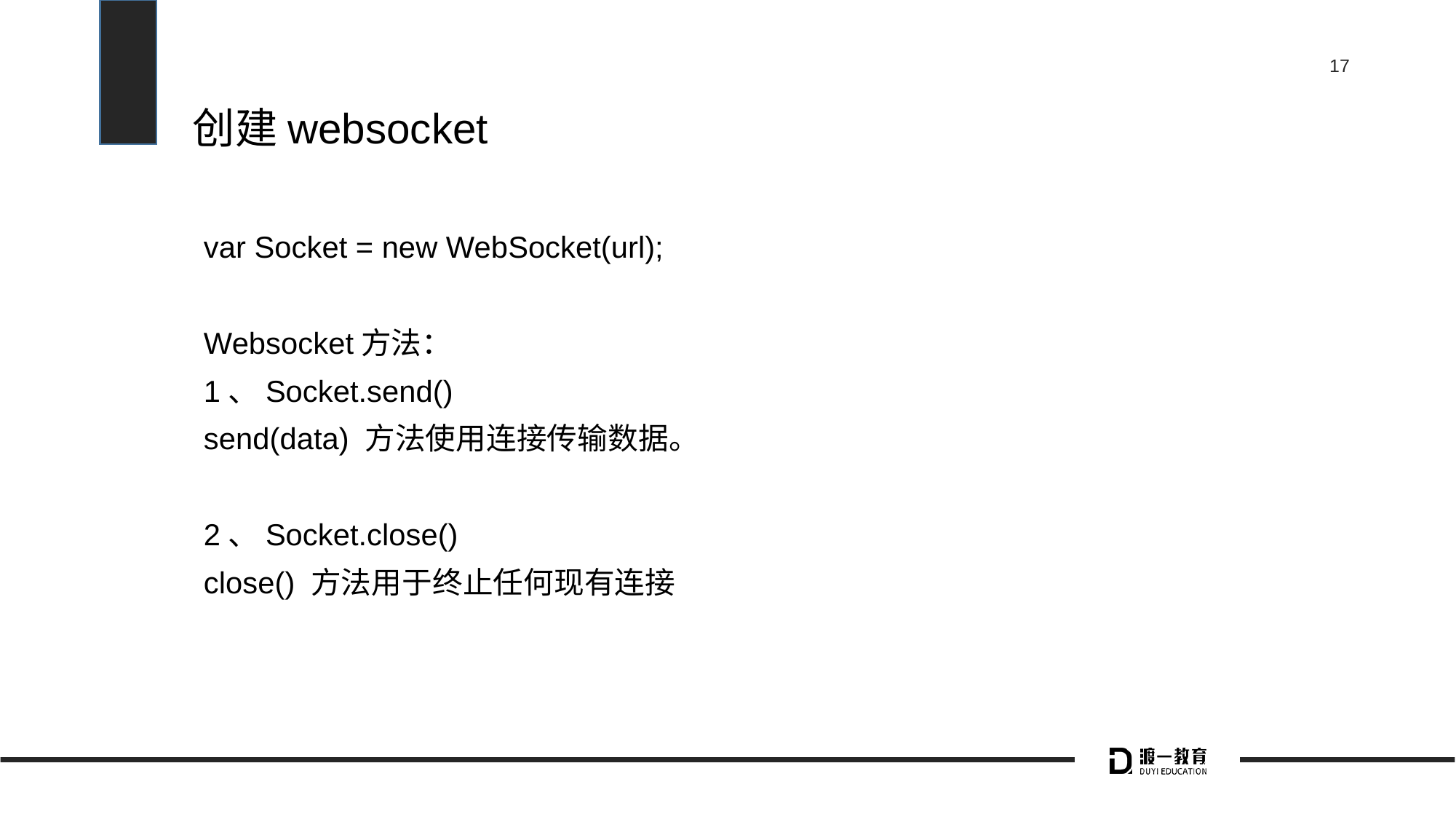

# 创建websocket
var Socket = new WebSocket(url);

Websocket方法：
1、Socket.send()
send(data) 方法使用连接传输数据。

2、Socket.close()
close() 方法用于终止任何现有连接